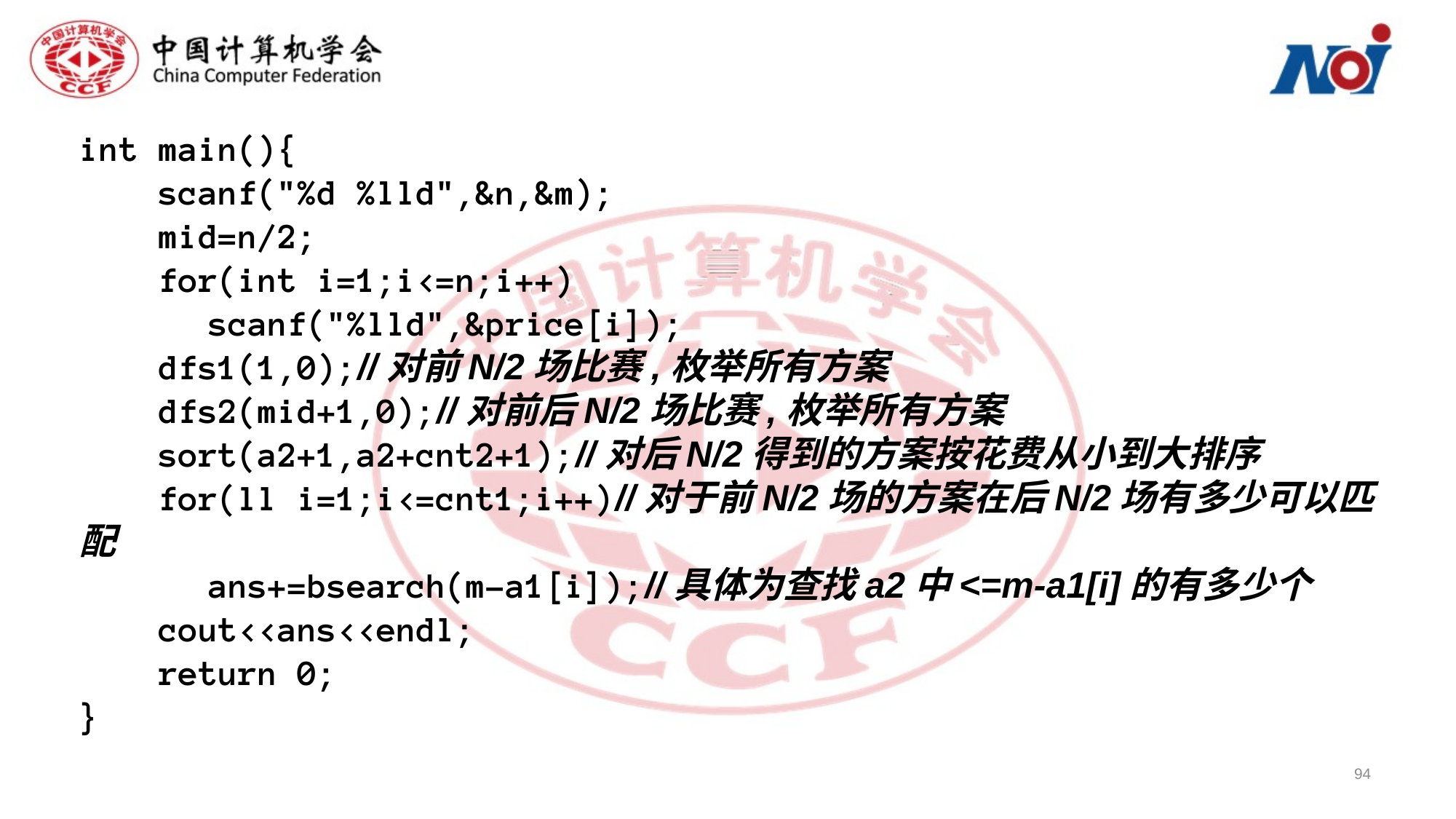

int main(){
    scanf("%d %lld",&n,&m);
    mid=n/2;
    for(int i=1;i<=n;i++)
	 scanf("%lld",&price[i]);
    dfs1(1,0);//对前N/2场比赛,枚举所有方案
    dfs2(mid+1,0);//对前后N/2场比赛,枚举所有方案
    sort(a2+1,a2+cnt2+1);//对后N/2得到的方案按花费从小到大排序
    for(ll i=1;i<=cnt1;i++)//对于前N/2场的方案在后N/2场有多少可以匹配
	 ans+=bsearch(m-a1[i]);//具体为查找a2中<=m-a1[i]的有多少个
    cout<<ans<<endl;
    return 0;
}
94